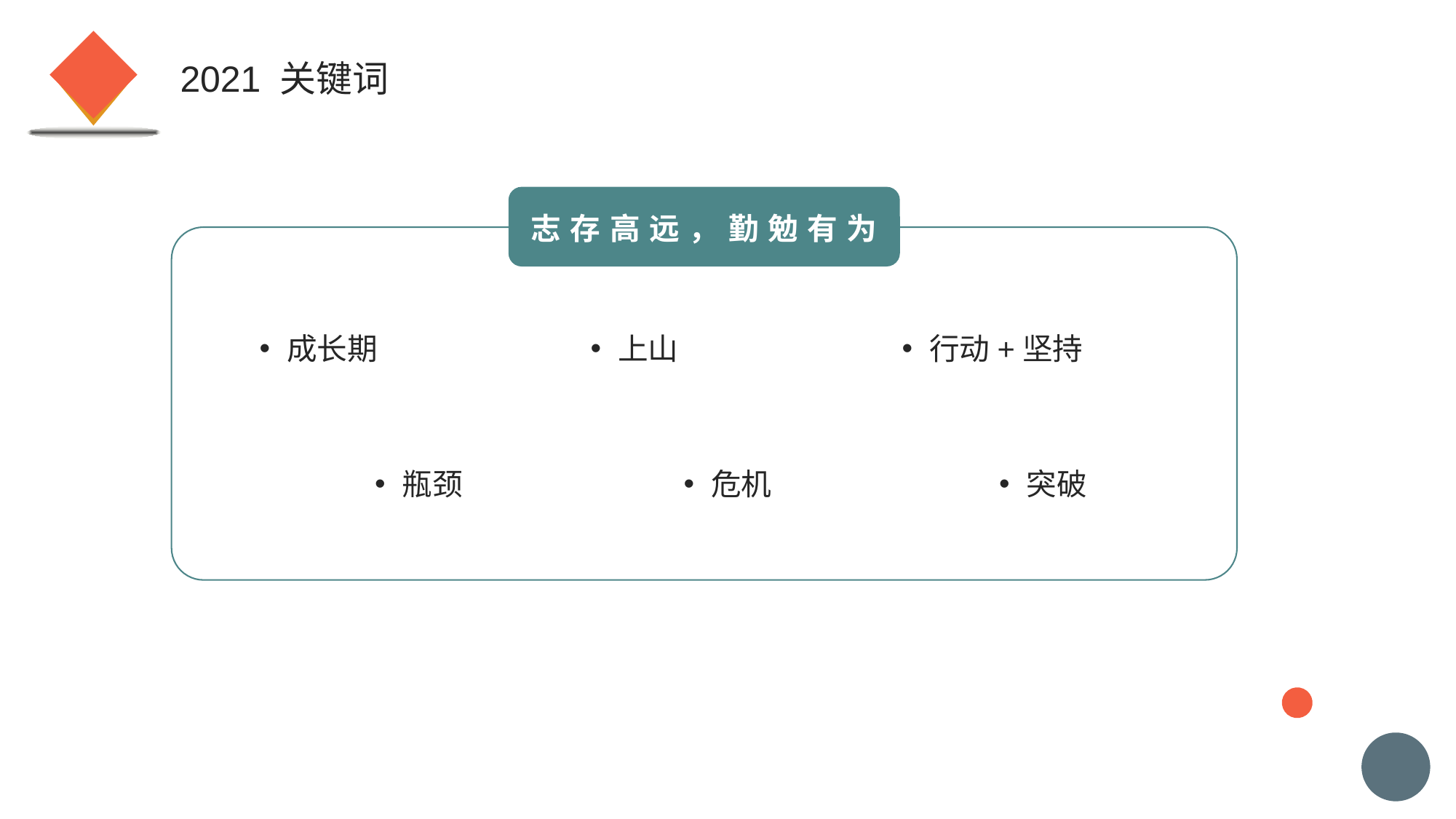

2021 关键词

志存高远，勤勉有为

成长期
上山
行动+坚持
瓶颈
危机
突破